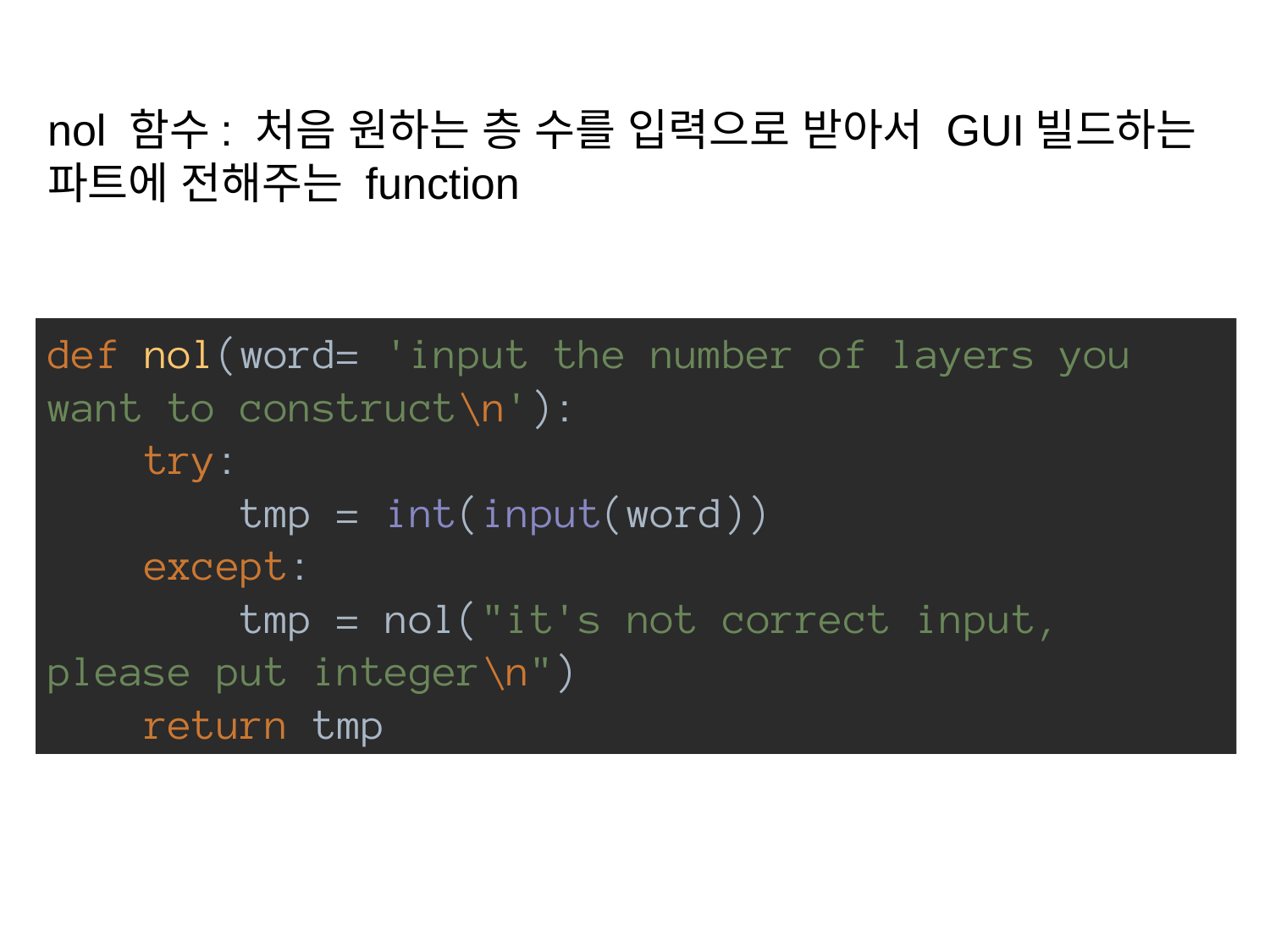

nol 함수: 처음 원하는 층 수를 입력으로 받아서 GUI빌드하는 파트에 전해주는 function
def nol(word= 'input the number of layers you want to construct\n'):
    try:
        tmp = int(input(word))
    except:
        tmp = nol("it's not correct input, please put integer\n")
    return tmp